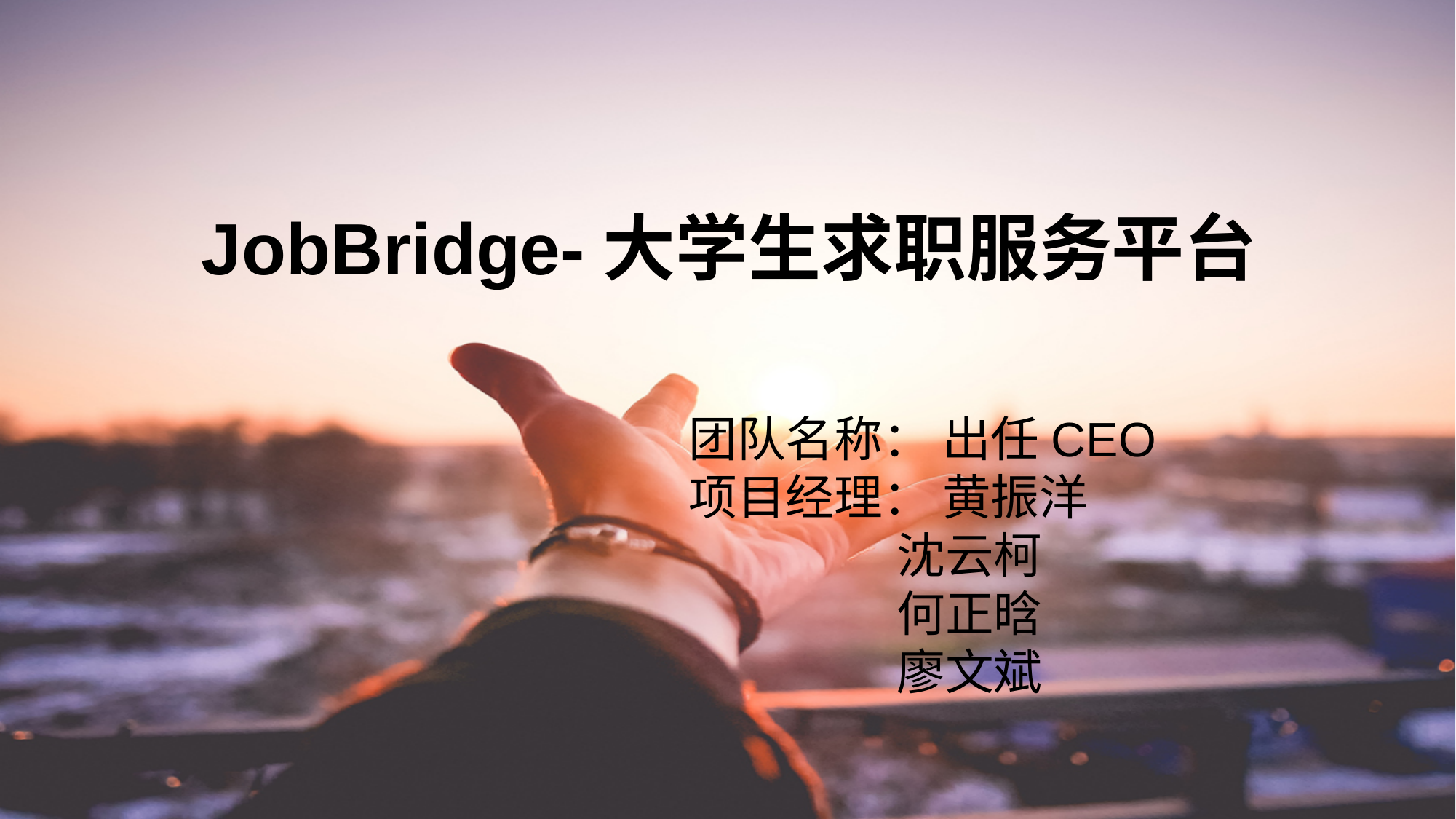

JobBridge-大学生求职服务平台
团队名称： 出任CEO
项目经理： 黄振洋
                  沈云柯
                  何正晗
                  廖文斌